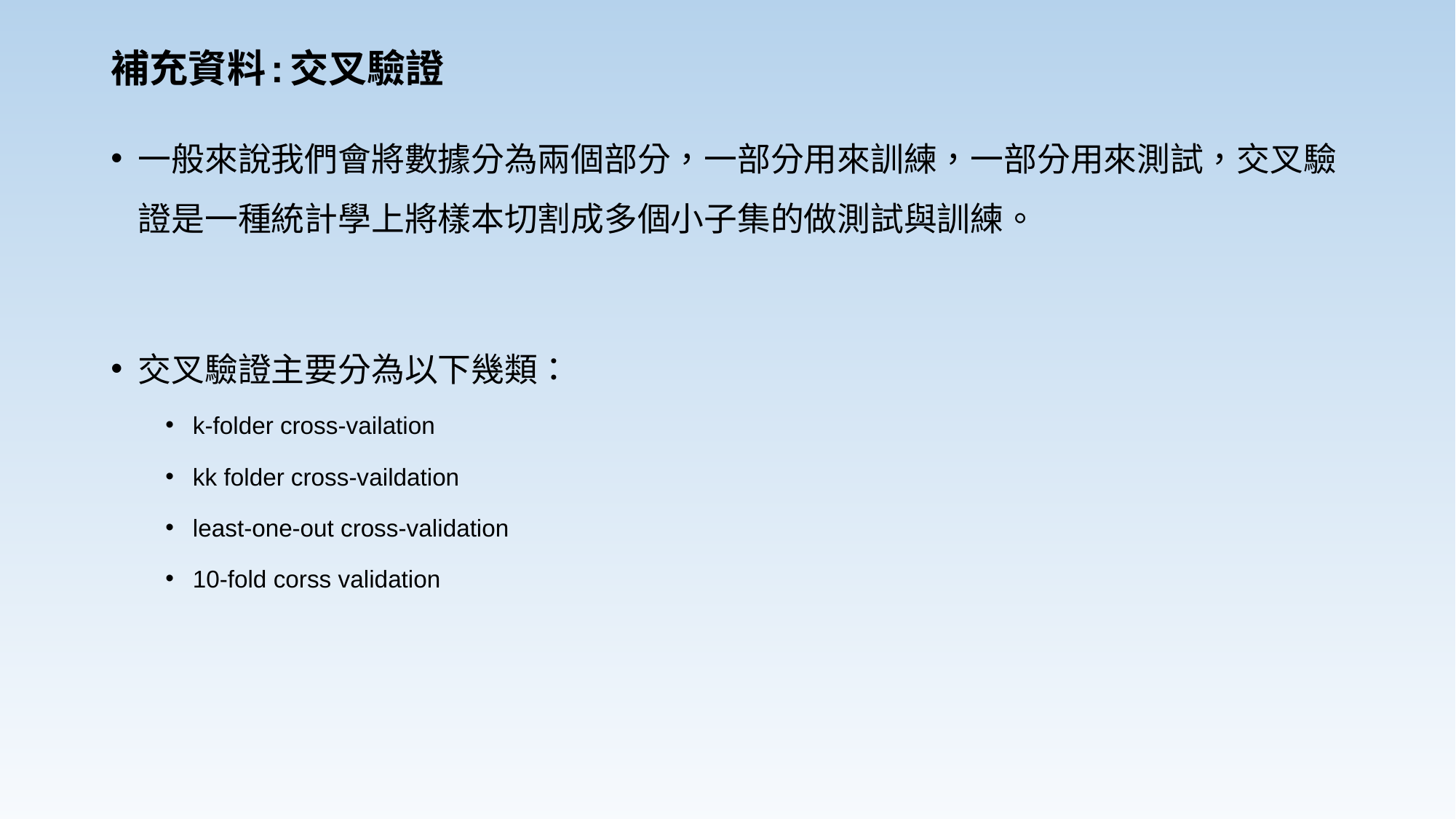

# 補充資料:交叉驗證
一般來說我們會將數據分為兩個部分，一部分用來訓練，一部分用來測試，交叉驗證是一種統計學上將樣本切割成多個小子集的做測試與訓練。

交叉驗證主要分為以下幾類：
k-folder cross-vailation
kk folder cross-vaildation
least-one-out cross-validation
10-fold corss validation